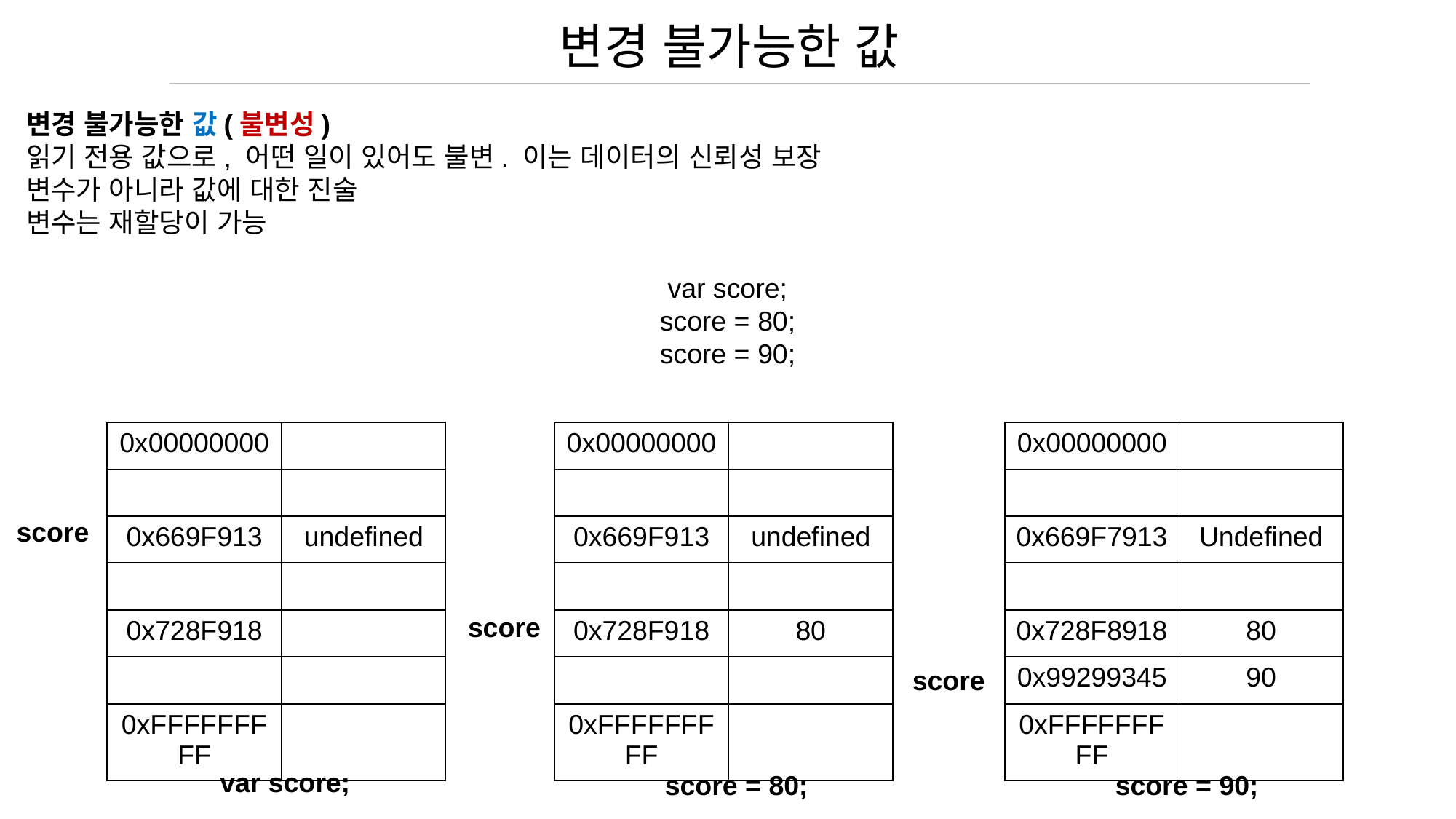

변경 불가능한 값
변경 불가능한 값(불변성)
읽기 전용 값으로, 어떤 일이 있어도 불변. 이는 데이터의 신뢰성 보장
변수가 아니라 값에 대한 진술
변수는 재할당이 가능

var score;
score = 80;
score = 90;

| 0x00000000 |  |
| --- | --- |
|  |  |
| 0x669F913 | undefined |
|  |  |
| 0x728F918 |  |
|  |  |
| 0xFFFFFFFFF |  |
| 0x00000000 |  |
| --- | --- |
|  |  |
| 0x669F913 | undefined |
|  |  |
| 0x728F918 | 80 |
|  |  |
| 0xFFFFFFFFF |  |
| 0x00000000 |  |
| --- | --- |
|  |  |
| 0x669F7913 | Undefined |
|  |  |
| 0x728F8918 | 80 |
| 0x99299345 | 90 |
| 0xFFFFFFFFF |  |
score

score

score

var score;
score = 80;
score = 90;